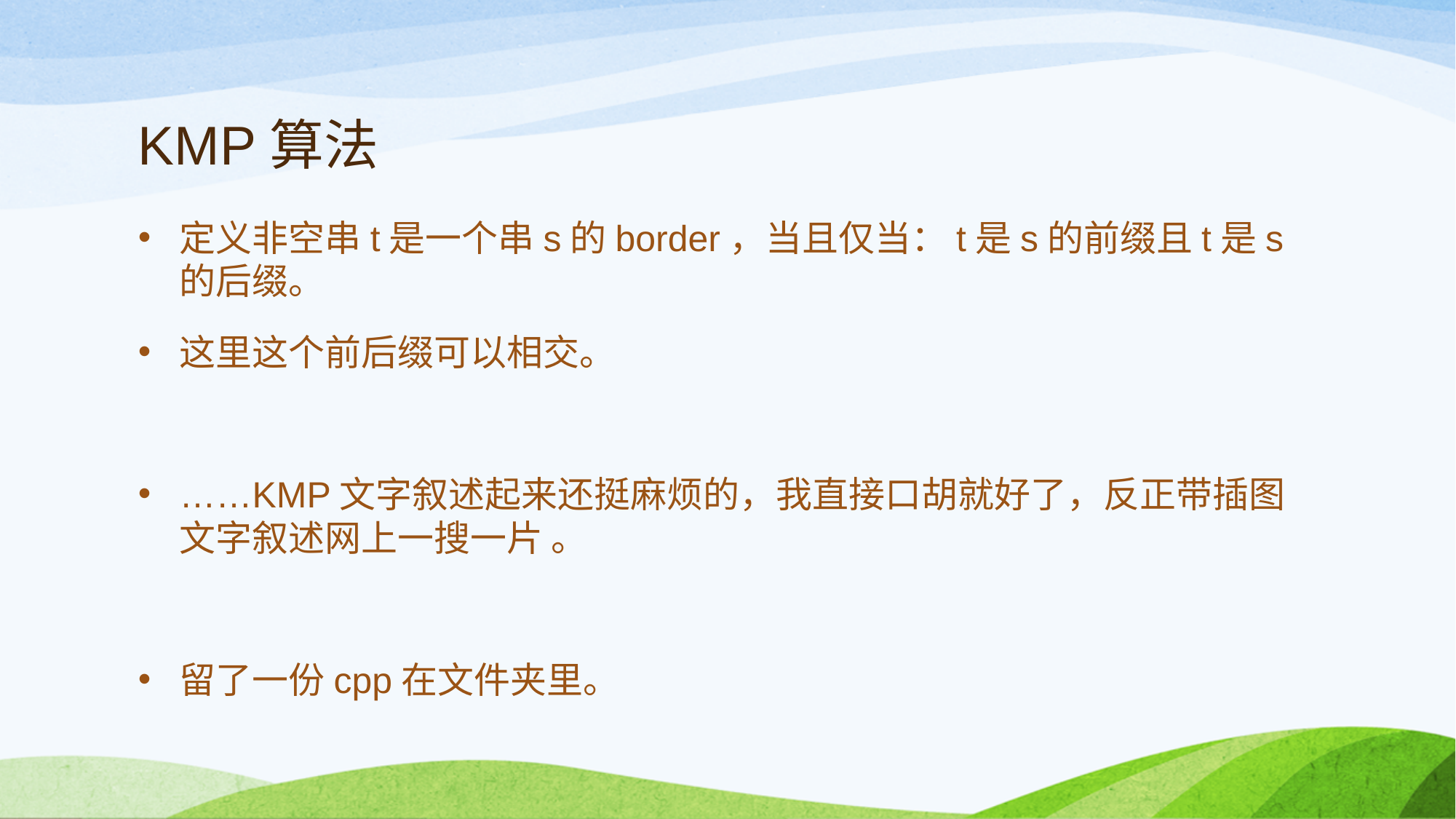

# KMP算法
定义非空串t是一个串s的border，当且仅当：t是s的前缀且t是s的后缀。
这里这个前后缀可以相交。

……KMP文字叙述起来还挺麻烦的，我直接口胡就好了，反正带插图文字叙述网上一搜一片 。

留了一份cpp在文件夹里。